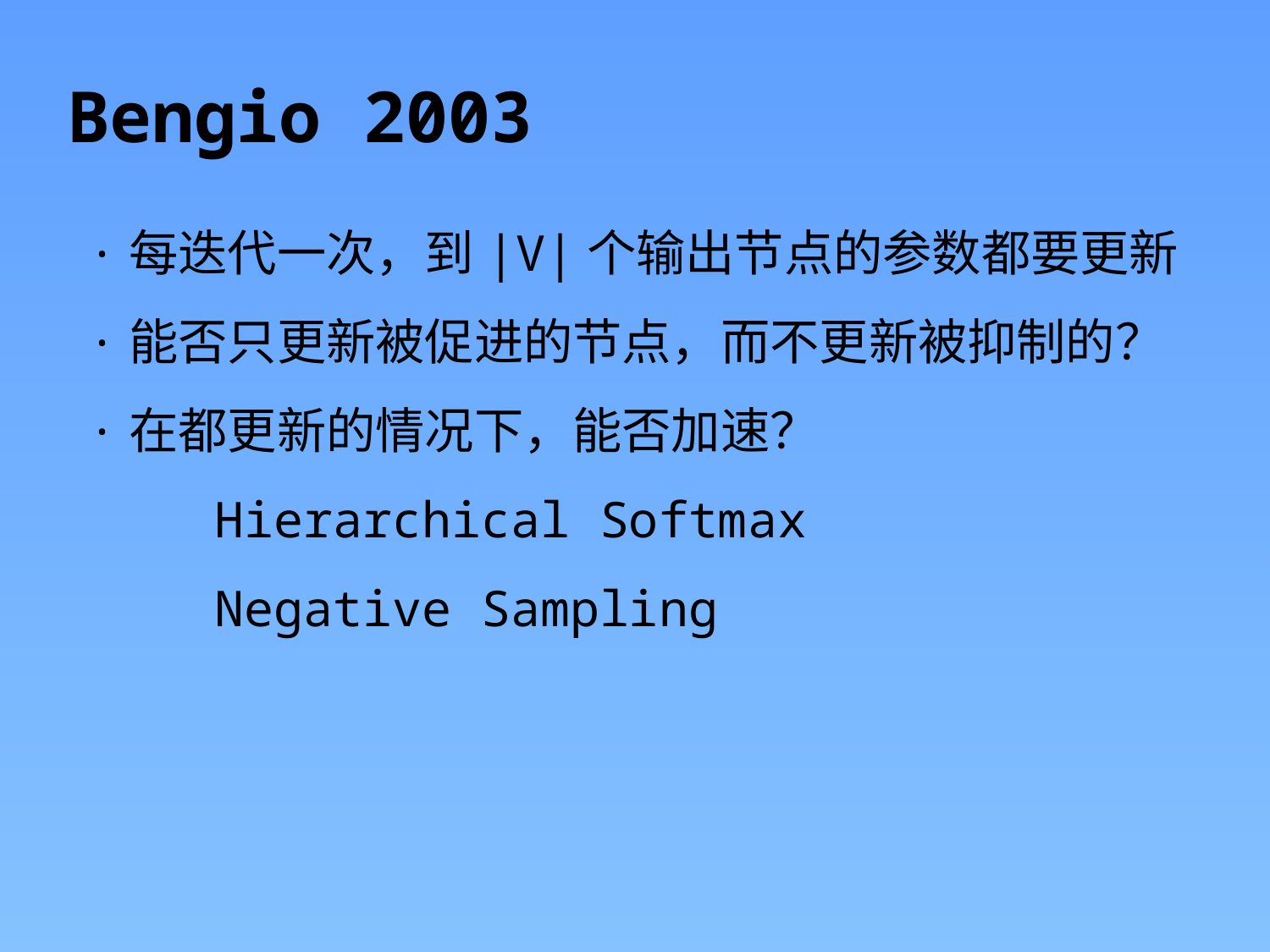

Bengio 2003
·每迭代一次，到|V|个输出节点的参数都要更新
·能否只更新被促进的节点，而不更新被抑制的？
·在都更新的情况下，能否加速？
	Hierarchical Softmax
	Negative Sampling